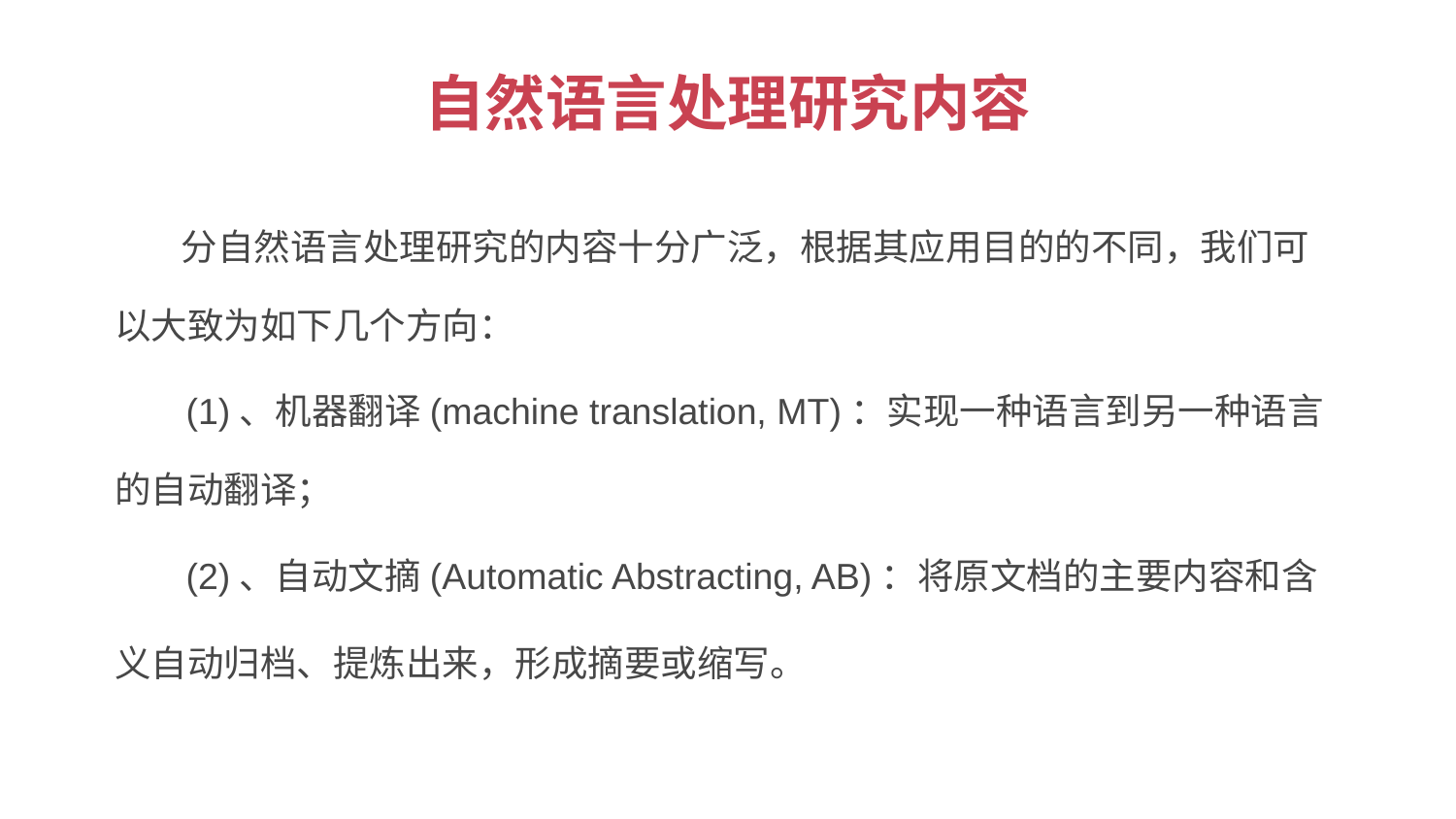

# 自然语言处理研究内容
       分自然语言处理研究的内容十分广泛，根据其应用目的的不同，我们可以大致为如下几个方向：
       (1)、机器翻译(machine translation, MT)：实现一种语言到另一种语言的自动翻译；
       (2)、自动文摘(Automatic Abstracting, AB)：将原文档的主要内容和含义自动归档、提炼出来，形成摘要或缩写。